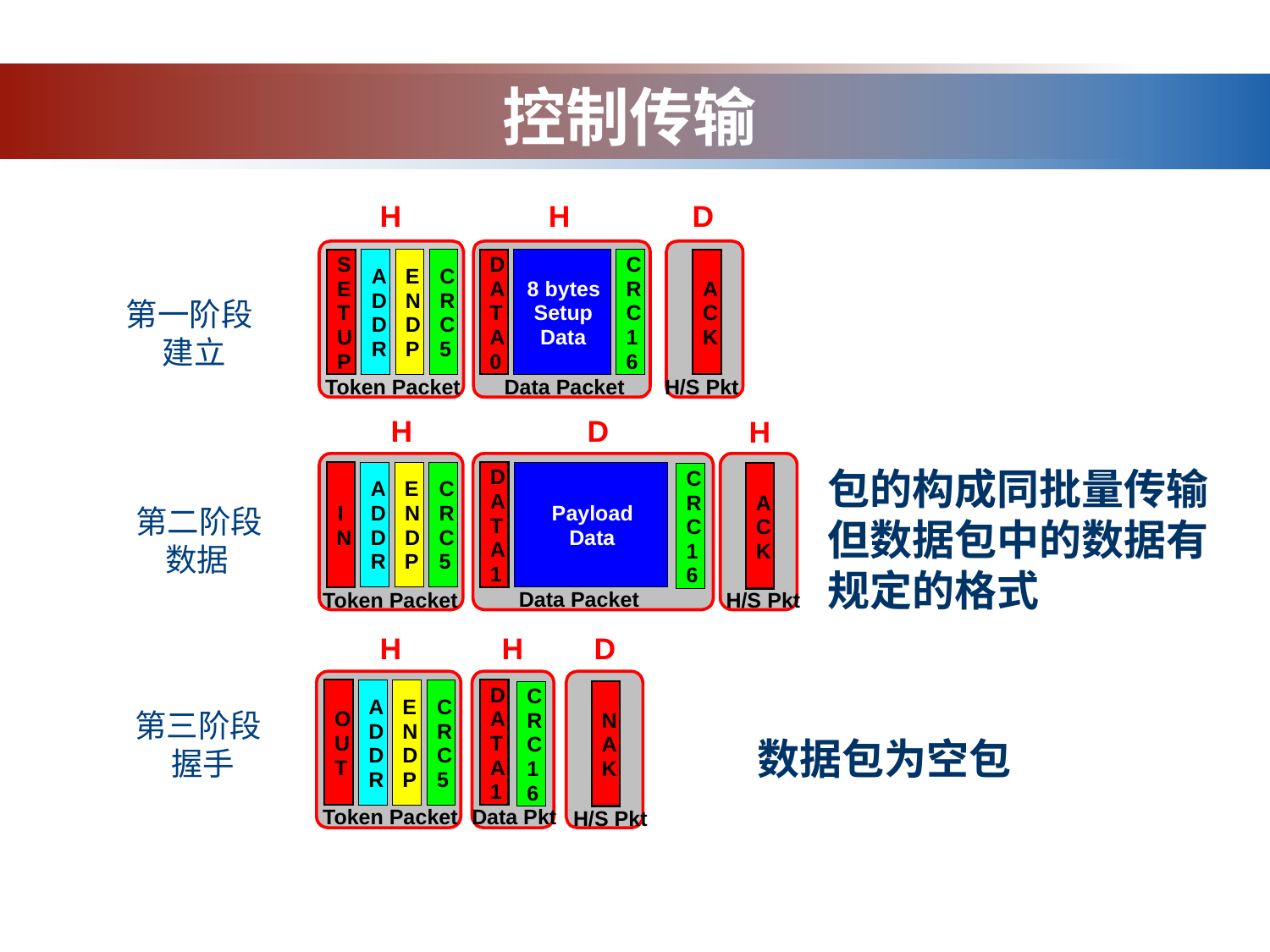

# 控制传输
H
H
D

S
D
C
A
E
C
E
A
8 bytes
R
A
D
N
R
第一阶段
    建立
T
T
Setup
C
C
D
D
C
U
A
Data
1
K
R
P
5
P
0
6
Token Packet
Data Packet
H/S Pkt
H
D
H

包的构成同批量传输
但数据包中的数据有规定的格式

D
C
A
E
C
A
R
A
I
D
N
R
Payload
第二阶段
   数据
T
C
C
N
D
D
C
Data
A
1
K
R
P
5
1
6
Data Packet
Token Packet
H/S Pkt
H
H
D

D

C
A
E
C
O
A
第三阶段
    握手
R
N
D
N
R
数据包为空包
U
T
C
A
D
D
C
T
A
1
K
R
P
5
1
6
Token Packet
Data Pkt
H/S Pkt